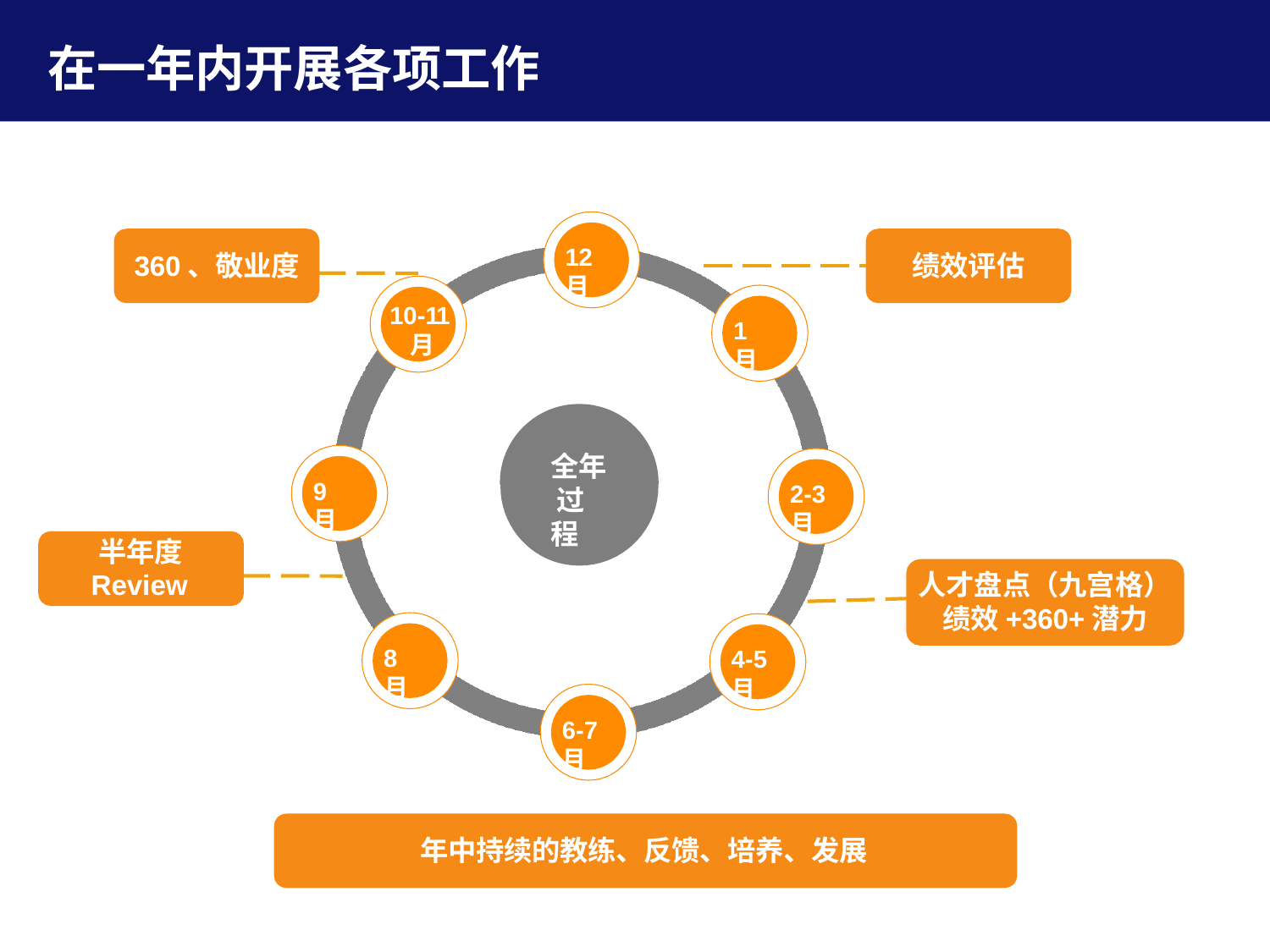

# 在一年内开展各项工作

12月

360、敬业度
绩效评估

10-11
月
1月

全年  过程

9月
2-3月

半年度  Review

人才盘点（九宫格）  绩效+360+潜力

8月
4-5月

6-7月

年中持续的教练、反馈、培养、发展